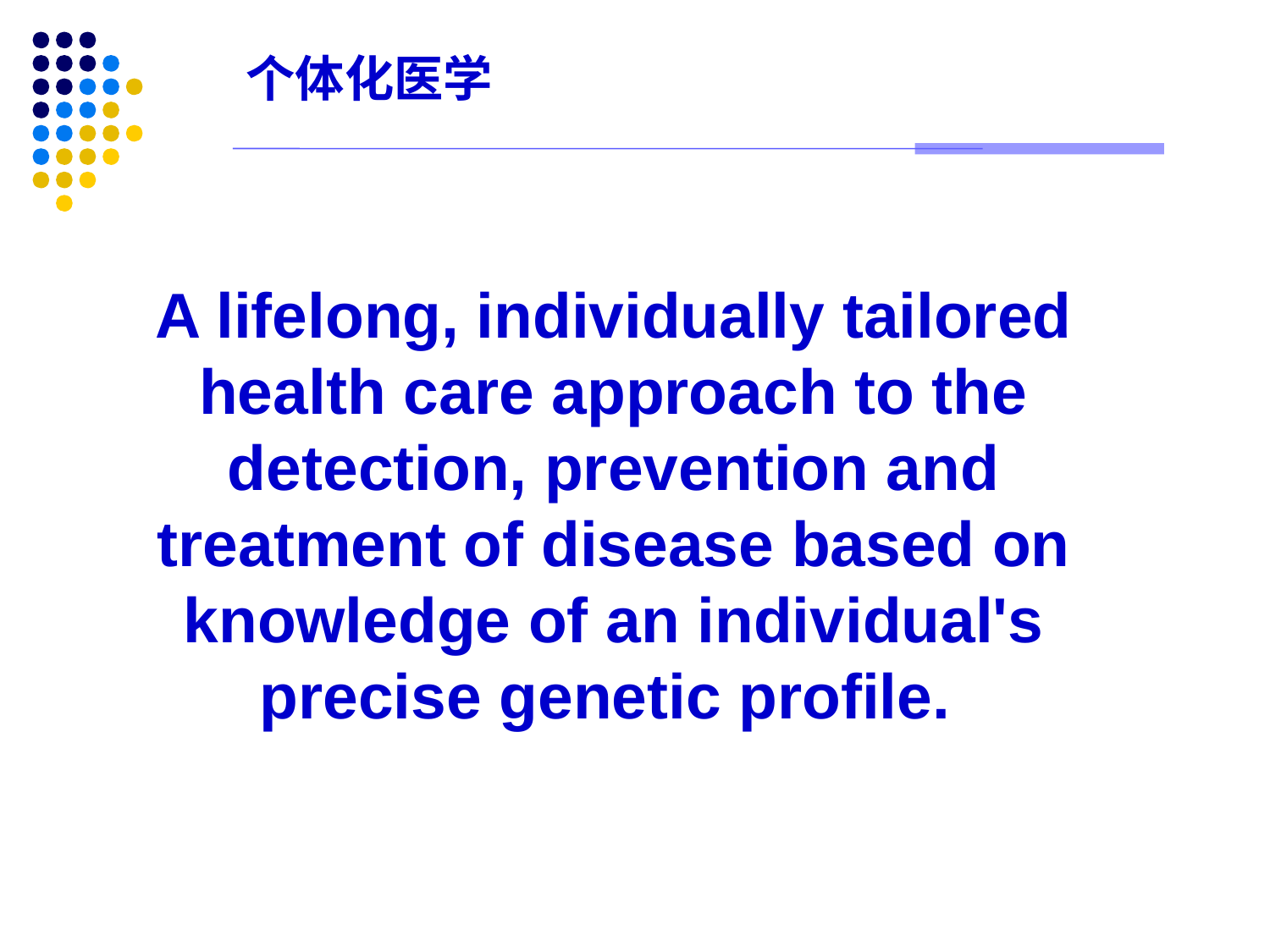

个体化医学
A lifelong, individually tailored health care approach to the detection, prevention and treatment of disease based on knowledge of an individual's precise genetic profile.